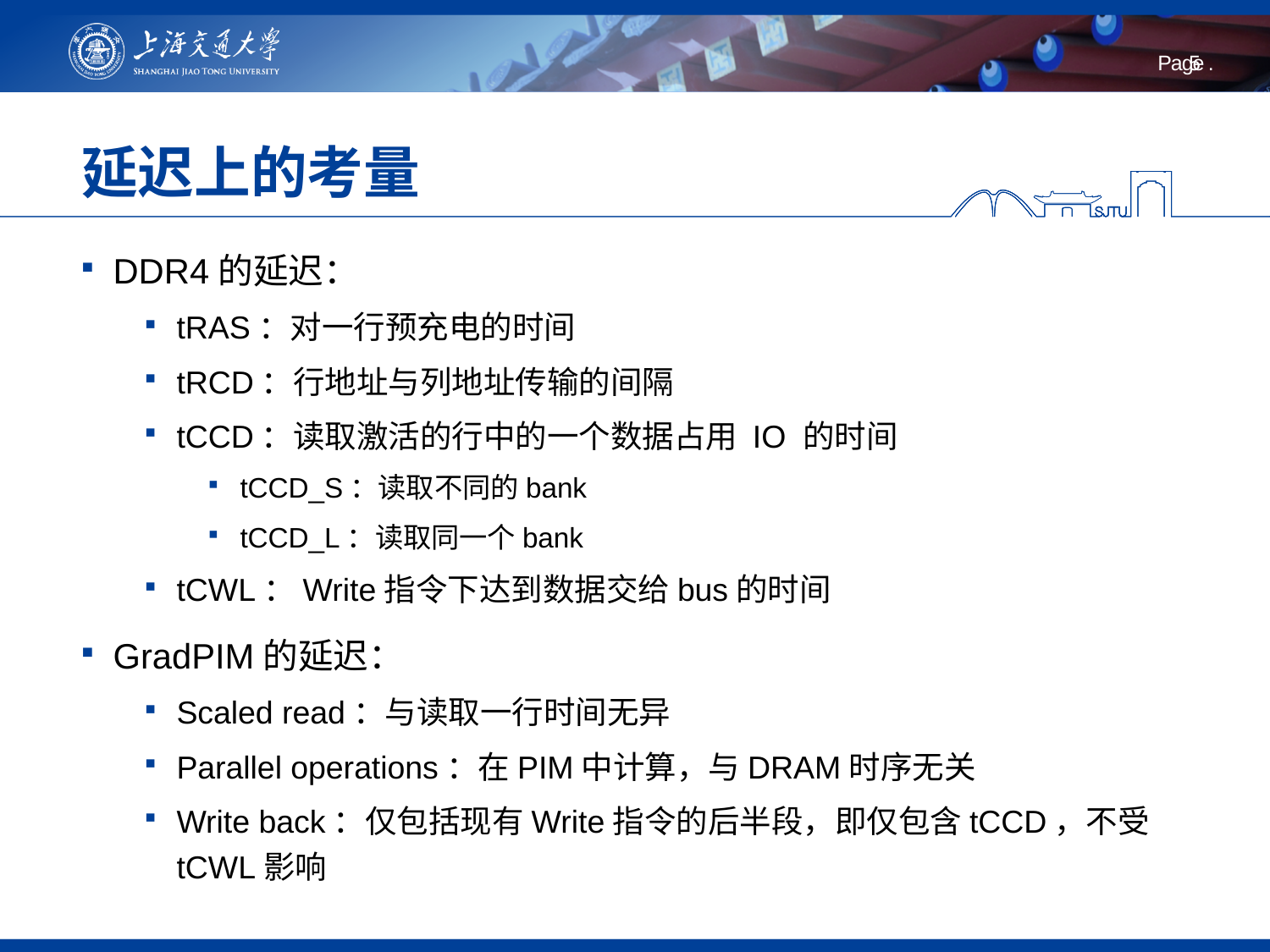

# 延迟上的考量
DDR4的延迟：
tRAS：对一行预充电的时间
tRCD：行地址与列地址传输的间隔
tCCD：读取激活的行中的一个数据占用 IO 的时间
tCCD_S：读取不同的bank
tCCD_L：读取同一个bank
tCWL：Write指令下达到数据交给bus的时间
GradPIM的延迟：
Scaled read：与读取一行时间无异
Parallel operations：在PIM中计算，与DRAM时序无关
Write back：仅包括现有Write指令的后半段，即仅包含tCCD，不受tCWL影响